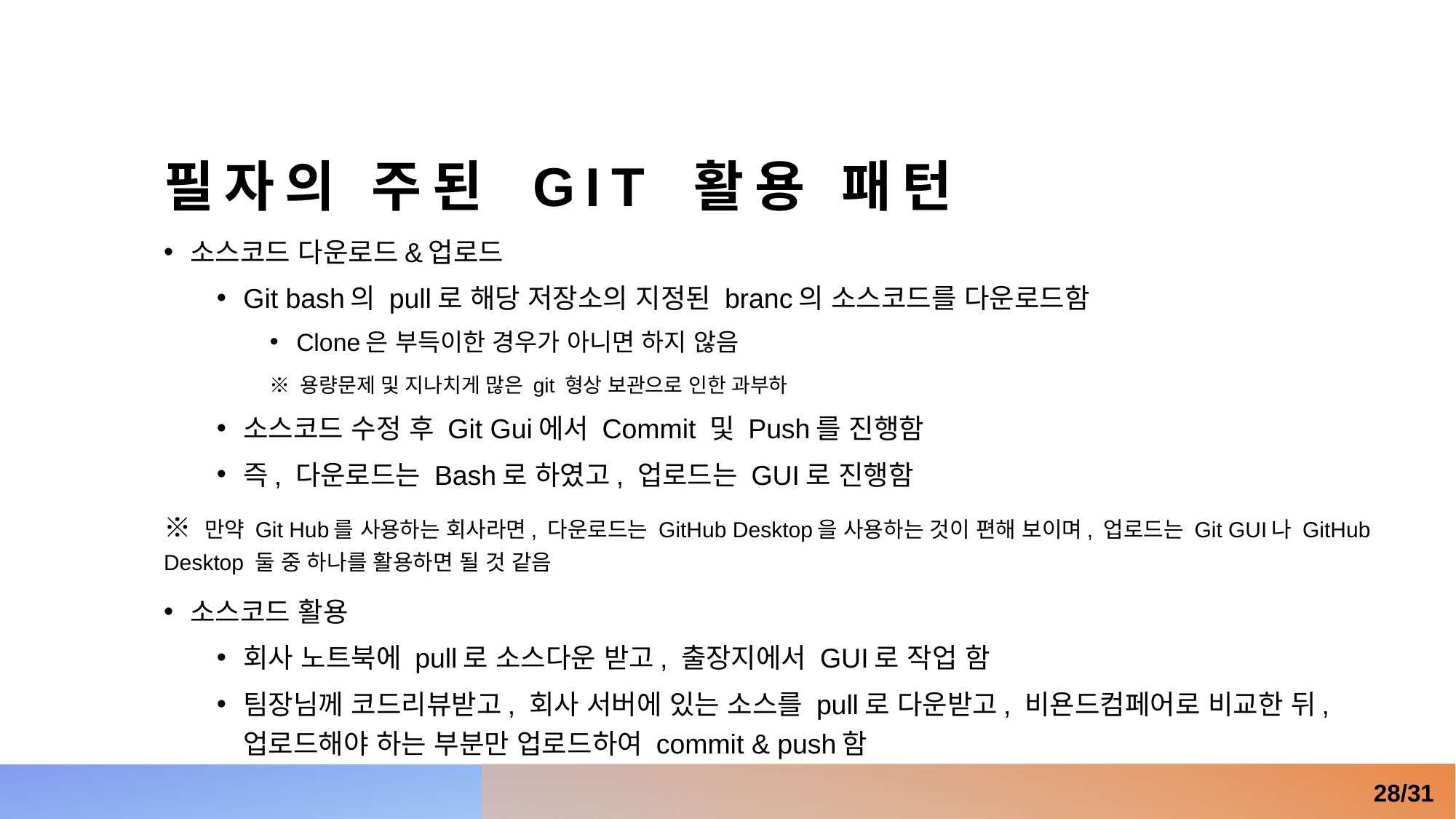

# 필자의 주된 Git 활용 패턴
소스코드 다운로드&업로드
Git bash의 pull로 해당 저장소의 지정된 branc의 소스코드를 다운로드함
Clone은 부득이한 경우가 아니면 하지 않음
	※ 용량문제 및 지나치게 많은 git 형상 보관으로 인한 과부하
소스코드 수정 후 Git Gui에서 Commit 및 Push를 진행함
즉, 다운로드는 Bash로 하였고, 업로드는 GUI로 진행함
※ 만약 Git Hub를 사용하는 회사라면, 다운로드는 GitHub Desktop을 사용하는 것이 편해 보이며, 업로드는 Git GUI나 GitHub Desktop 둘 중 하나를 활용하면 될 것 같음
소스코드 활용
회사 노트북에 pull로 소스다운 받고, 출장지에서 GUI로 작업 함
팀장님께 코드리뷰받고, 회사 서버에 있는 소스를 pull로 다운받고, 비욘드컴페어로 비교한 뒤, 업로드해야 하는 부분만 업로드하여 commit & push함
28/31